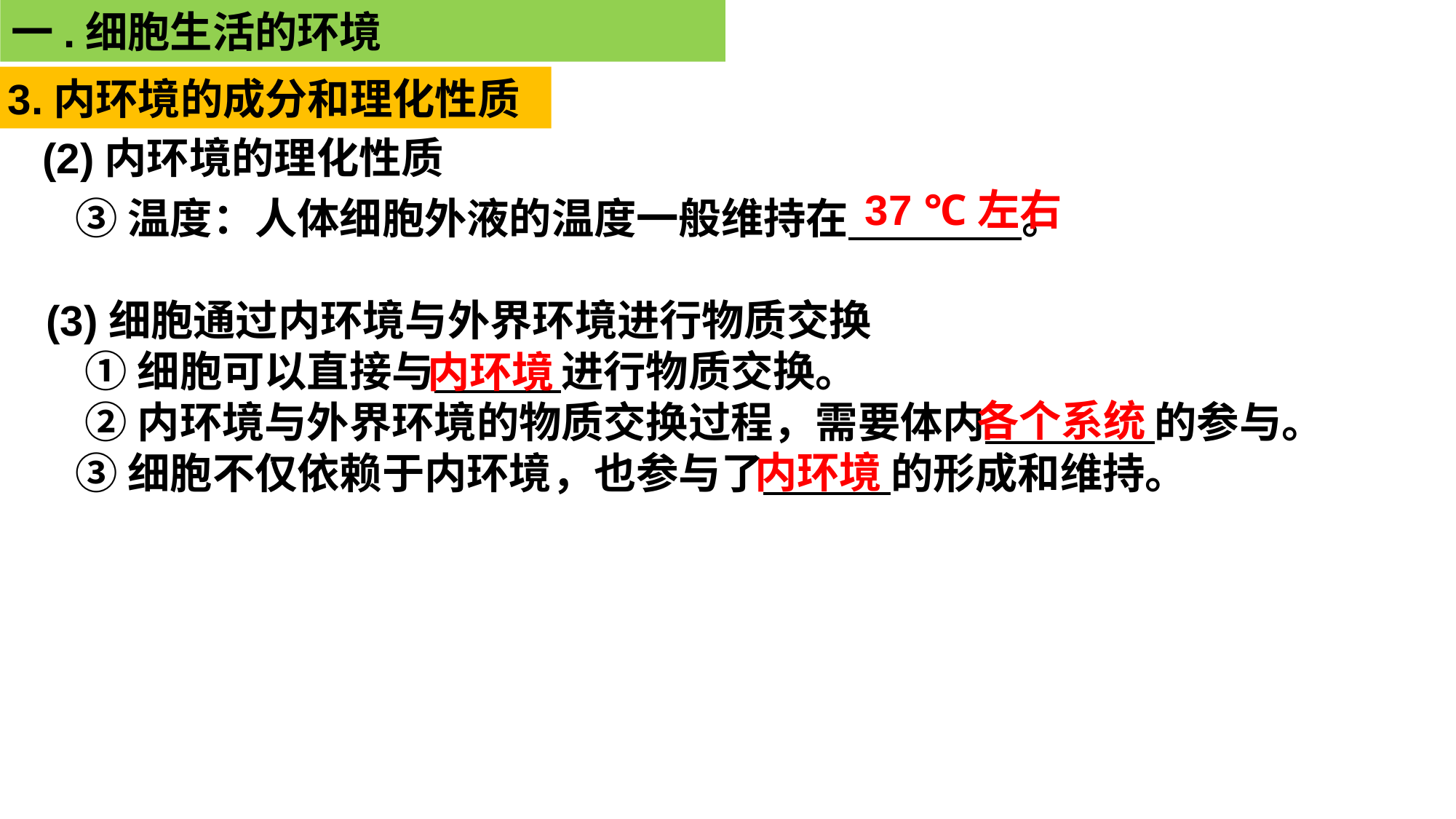

一.细胞生活的环境
3.内环境的成分和理化性质
(2)内环境的理化性质
37 ℃左右
   ③温度：人体细胞外液的温度一般维持在                  。

(3)细胞通过内环境与外界环境进行物质交换
    ①细胞可以直接与　　　进行物质交换。
    ②内环境与外界环境的物质交换过程，需要体内　　　　的参与。
   ③细胞不仅依赖于内环境，也参与了　　　的形成和维持。
内环境
各个系统
内环境